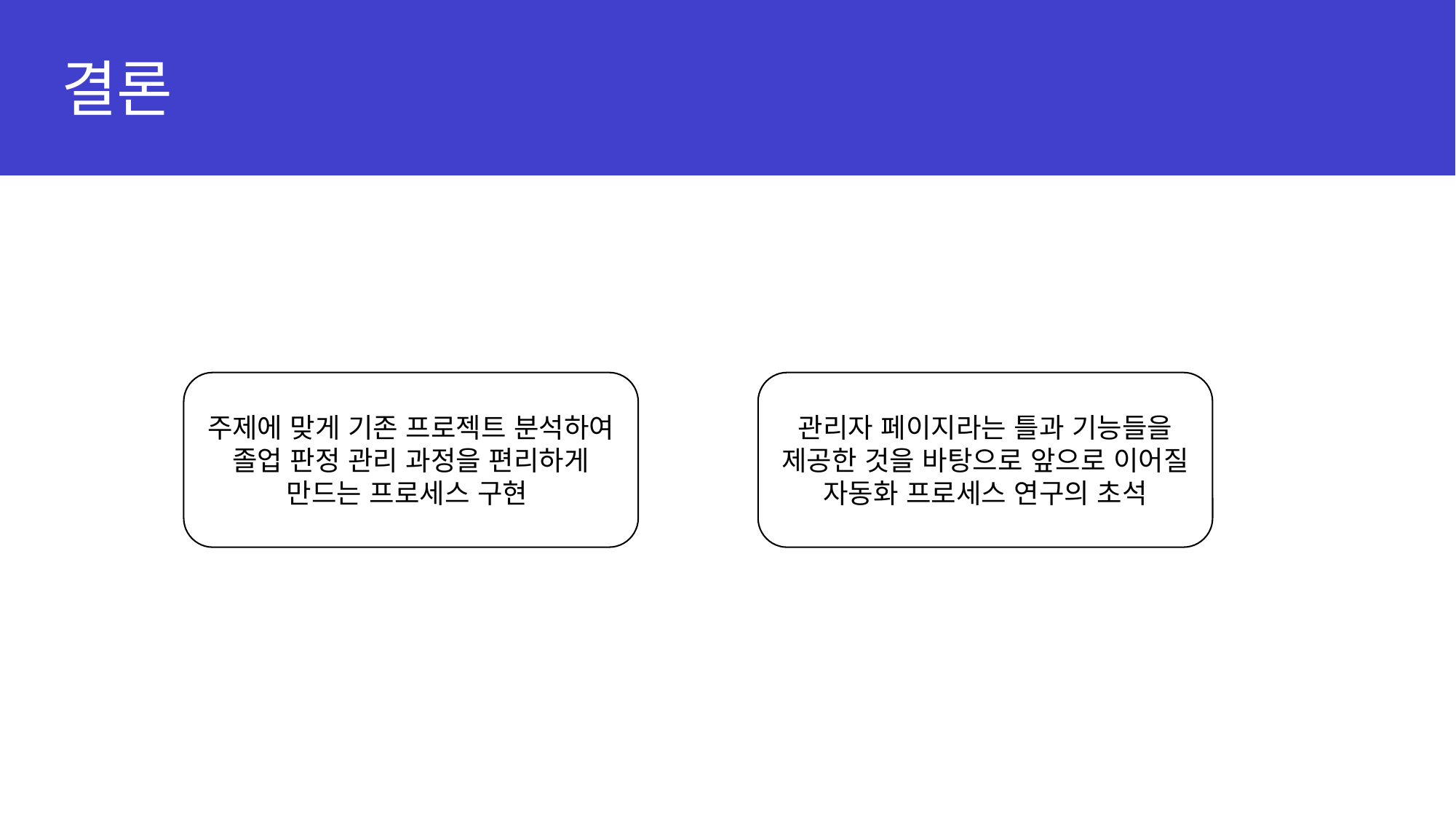

결론
주제에 맞게 기존 프로젝트 분석하여
졸업 판정 관리 과정을 편리하게 만드는 프로세스 구현
관리자 페이지라는 틀과 기능들을 제공한 것을 바탕으로 앞으로 이어질 자동화 프로세스 연구의 초석